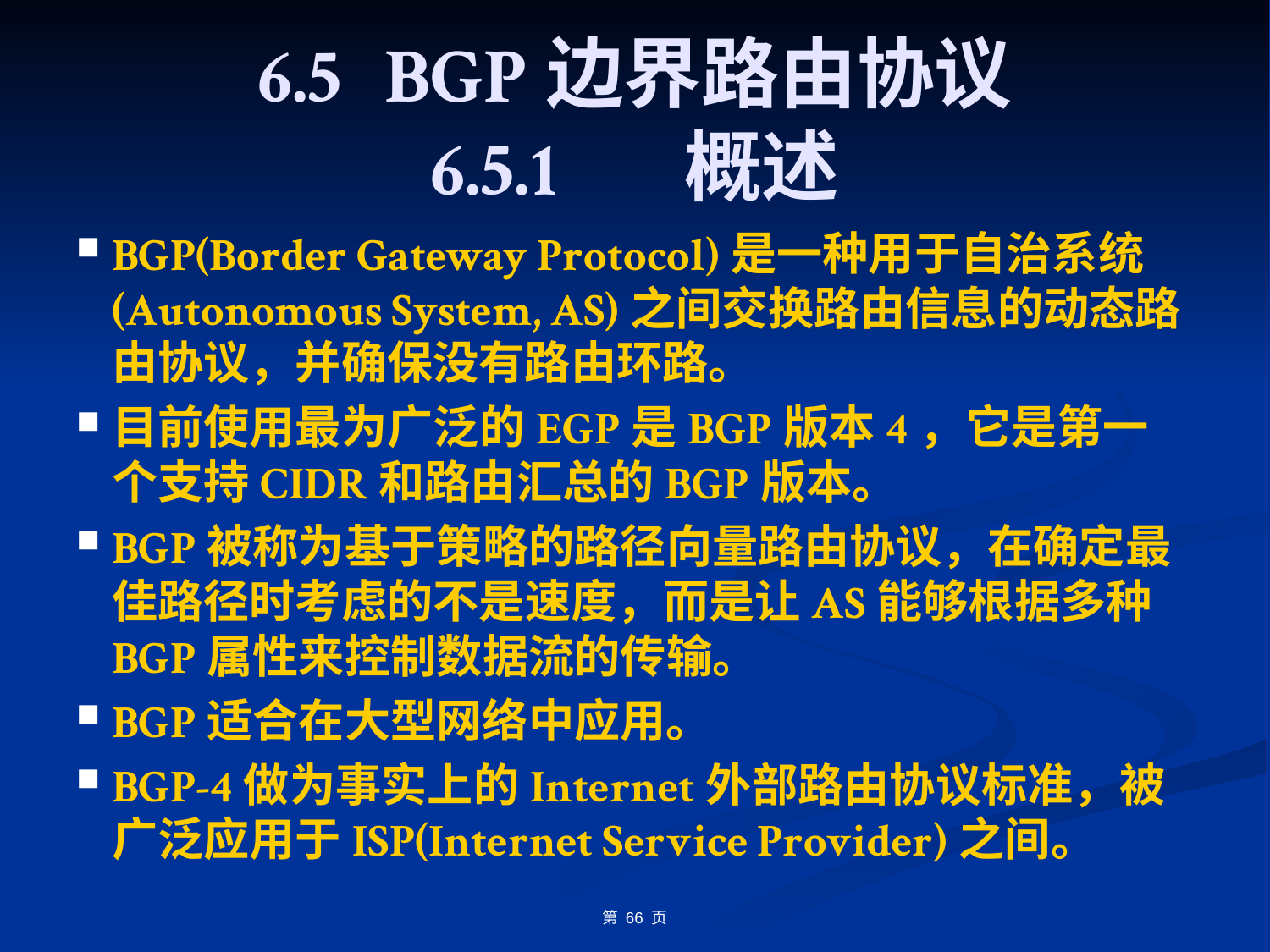

# 6.5	BGP边界路由协议 6.5.1	概述
BGP(Border Gateway Protocol)是一种用于自治系统(Autonomous System, AS)之间交换路由信息的动态路由协议，并确保没有路由环路。
目前使用最为广泛的EGP是BGP版本4，它是第一个支持CIDR和路由汇总的BGP版本。
BGP被称为基于策略的路径向量路由协议，在确定最佳路径时考虑的不是速度，而是让AS能够根据多种BGP属性来控制数据流的传输。
BGP适合在大型网络中应用。
BGP-4做为事实上的Internet外部路由协议标准，被广泛应用于ISP(Internet Service Provider)之间。
第 66 页